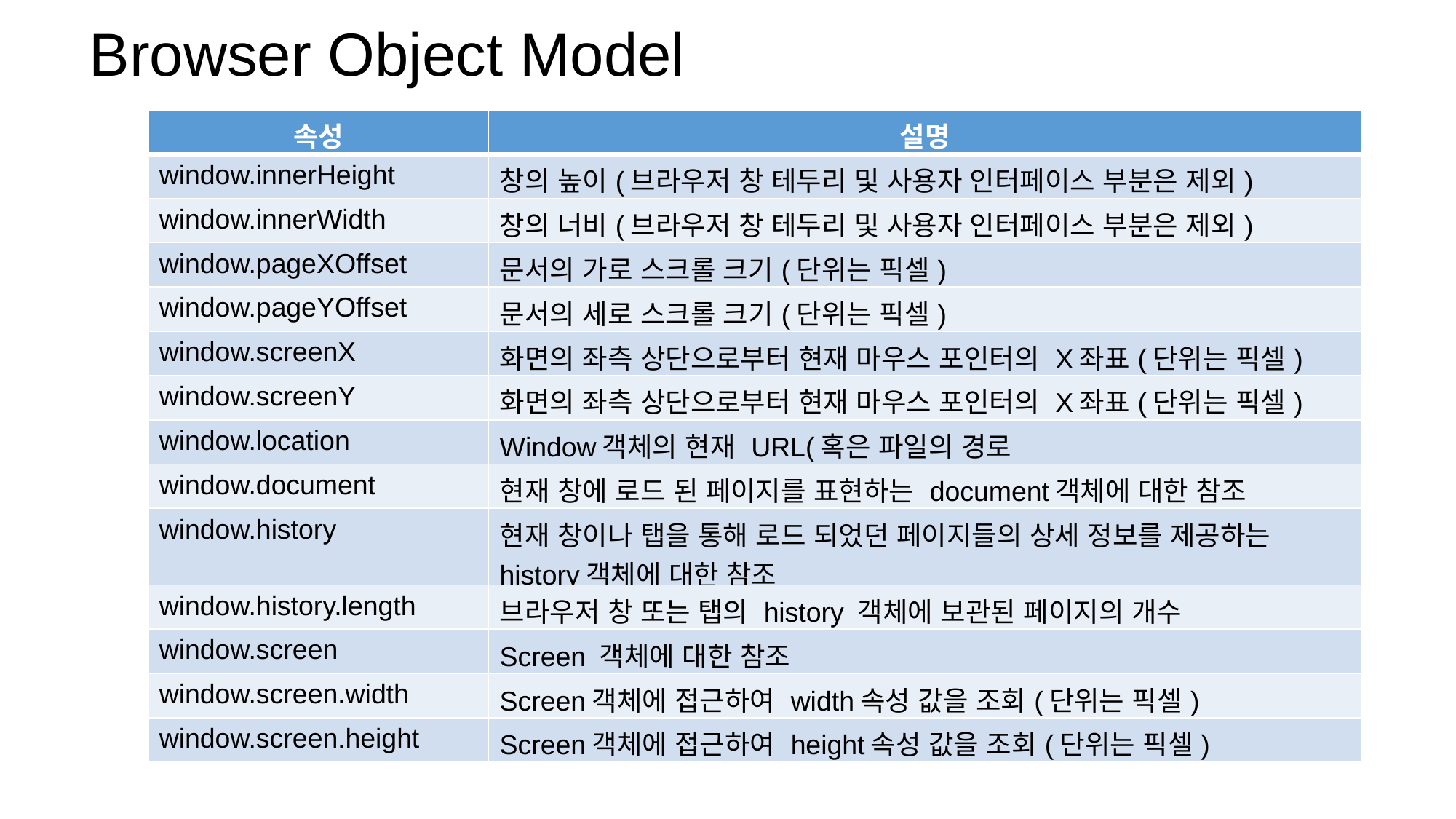

Browser Object Model
| 속성 | 설명 |
| --- | --- |
| window.innerHeight | 창의 높이(브라우저 창 테두리 및 사용자 인터페이스 부분은 제외) |
| window.innerWidth | 창의 너비(브라우저 창 테두리 및 사용자 인터페이스 부분은 제외) |
| window.pageXOffset | 문서의 가로 스크롤 크기(단위는 픽셀) |
| window.pageYOffset | 문서의 세로 스크롤 크기(단위는 픽셀) |
| window.screenXd | 화면의 좌측 상단으로부터 현재 마우스 포인터의 X좌표(단위는 픽셀) |
| window.screenYd | 화면의 좌측 상단으로부터 현재 마우스 포인터의 X좌표(단위는 픽셀) |
| window.location | Window객체의 현재 URL(혹은 파일의 경로 |
| window.document | 현재 창에 로드 된 페이지를 표현하는 document객체에 대한 참조 |
| window.history | 현재 창이나 탭을 통해 로드 되었던 페이지들의 상세 정보를 제공하는 history객체에 대한 참조 |
| window.history.length | 브라우저 창 또는 탭의 history 객체에 보관된 페이지의 개수 |
| window.screen | Screen 객체에 대한 참조 |
| window.screen.width | Screen객체에 접근하여 width속성 값을 조회(단위는 픽셀) |
| window.screen.height | Screen객체에 접근하여 height속성 값을 조회(단위는 픽셀) |